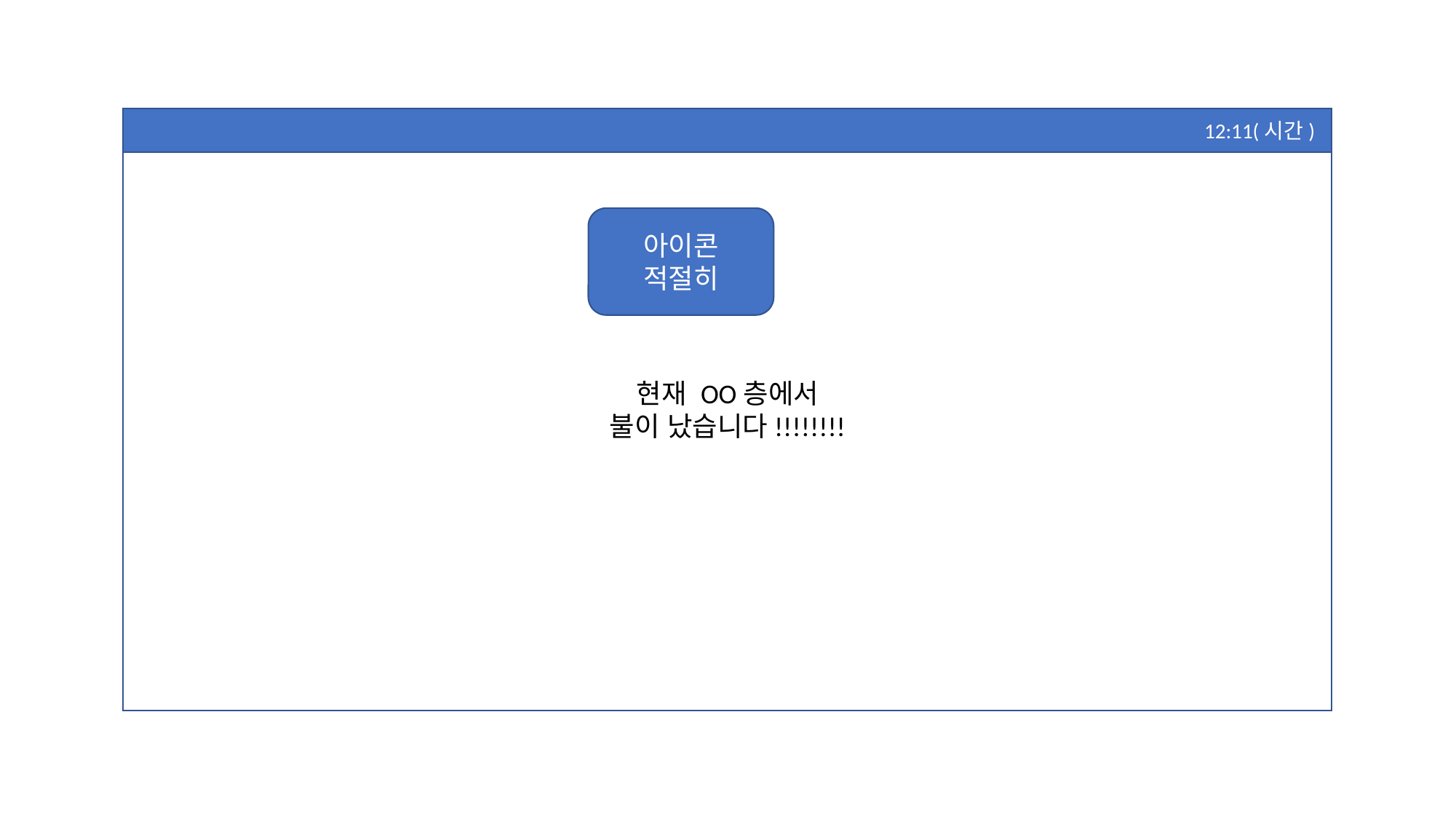

12:11(시간)
아이콘 적절히
현재 OO층에서
불이 났습니다!!!!!!!!